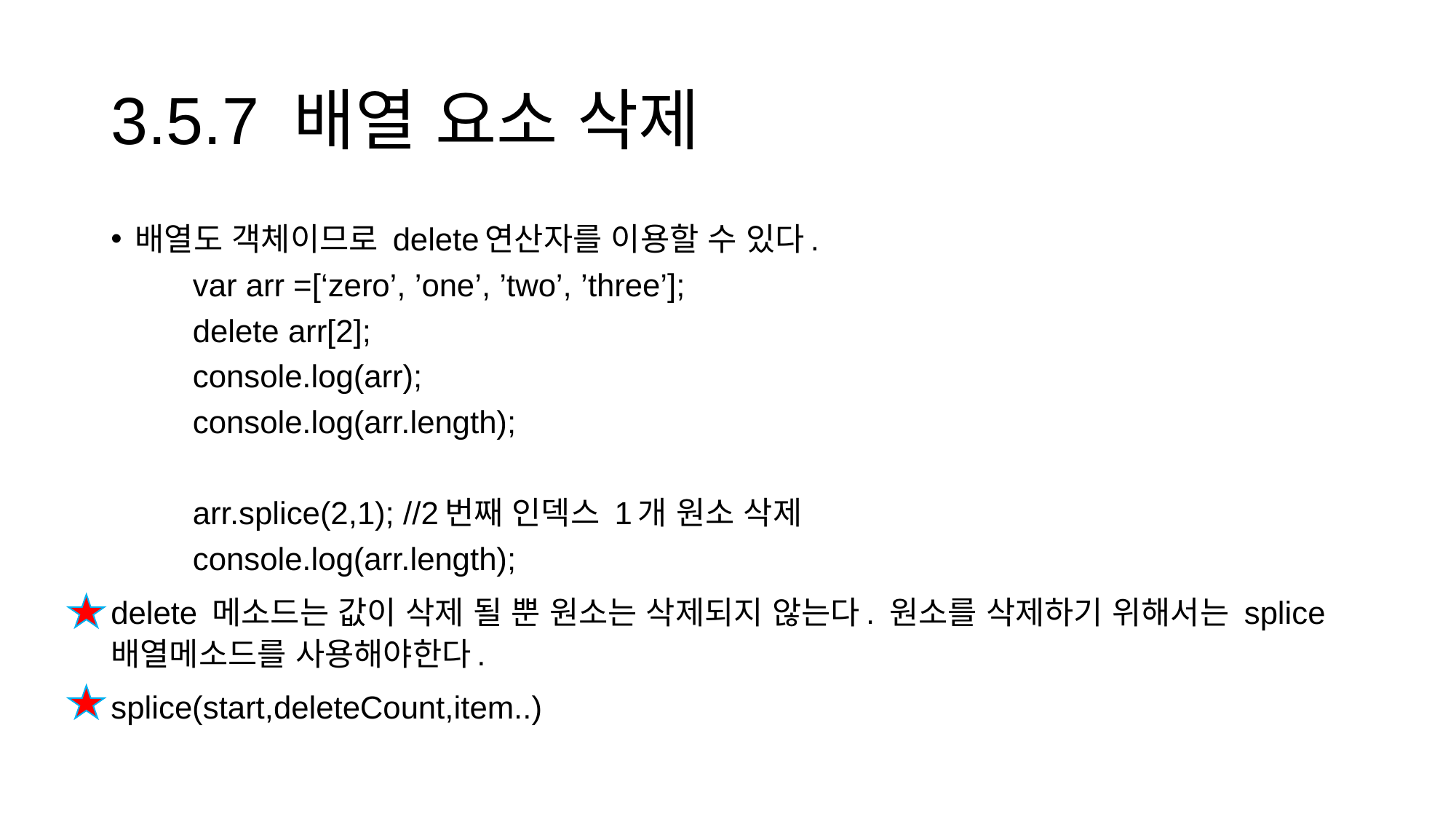

# 3.5.7 배열 요소 삭제
배열도 객체이므로 delete연산자를 이용할 수 있다.
	var arr =[‘zero’, ’one’, ’two’, ’three’];
	delete arr[2];
	console.log(arr);
	console.log(arr.length);

	arr.splice(2,1); //2번째 인덱스 1개 원소 삭제
	console.log(arr.length);
delete 메소드는 값이 삭제 될 뿐 원소는 삭제되지 않는다. 원소를 삭제하기 위해서는 splice 배열메소드를 사용해야한다.
splice(start,deleteCount,item..)